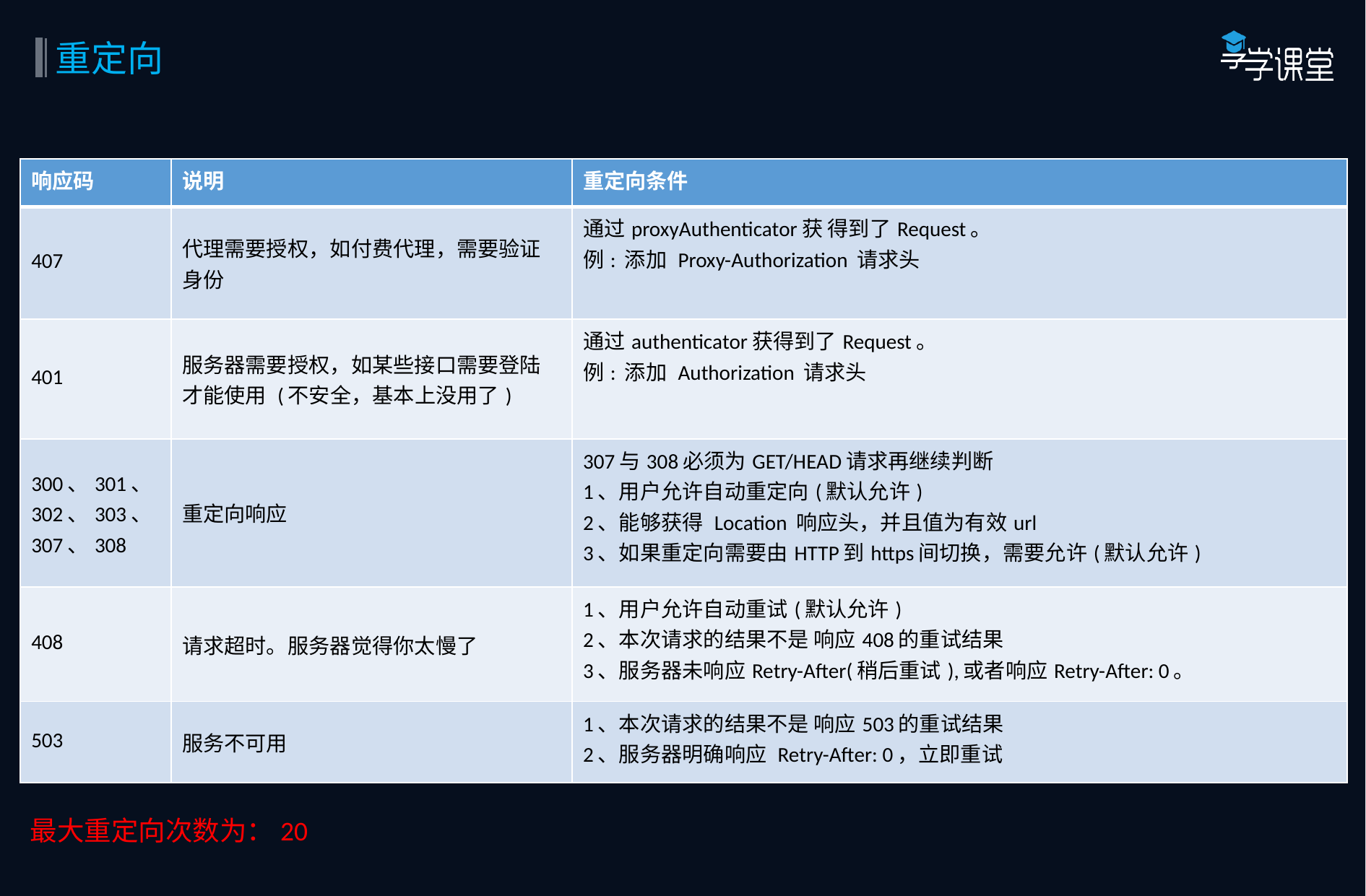

重定向
| 响应码 | 说明 | 重定向条件 |
| --- | --- | --- |
| 407 | 代理需要授权，如付费代理，需要验证身份 | 通过proxyAuthenticator获 得到了Request。 例: 添加 Proxy-Authorization 请求头 |
| 401 | 服务器需要授权，如某些接口需要登陆才能使用 (不安全，基本上没用了) | 通过authenticator获得到了Request。 例: 添加 Authorization 请求头 |
| 300、301、302、303、 307、308 | 重定向响应 | 307与308必须为GET/HEAD请求再继续判断 1、用户允许自动重定向(默认允许) 2、能够获得 Location 响应头，并且值为有效url 3、如果重定向需要由HTTP到https间切换，需要允许(默认允许) |
| 408 | 请求超时。服务器觉得你太慢了 | 1、用户允许自动重试(默认允许) 2、本次请求的结果不是 响应408的重试结果 3、服务器未响应Retry-After(稍后重试),或者响应Retry-After: 0。 |
| 503 | 服务不可用 | 1、本次请求的结果不是 响应503的重试结果 2、服务器明确响应 Retry-After: 0，立即重试 |

最大重定向次数为：20